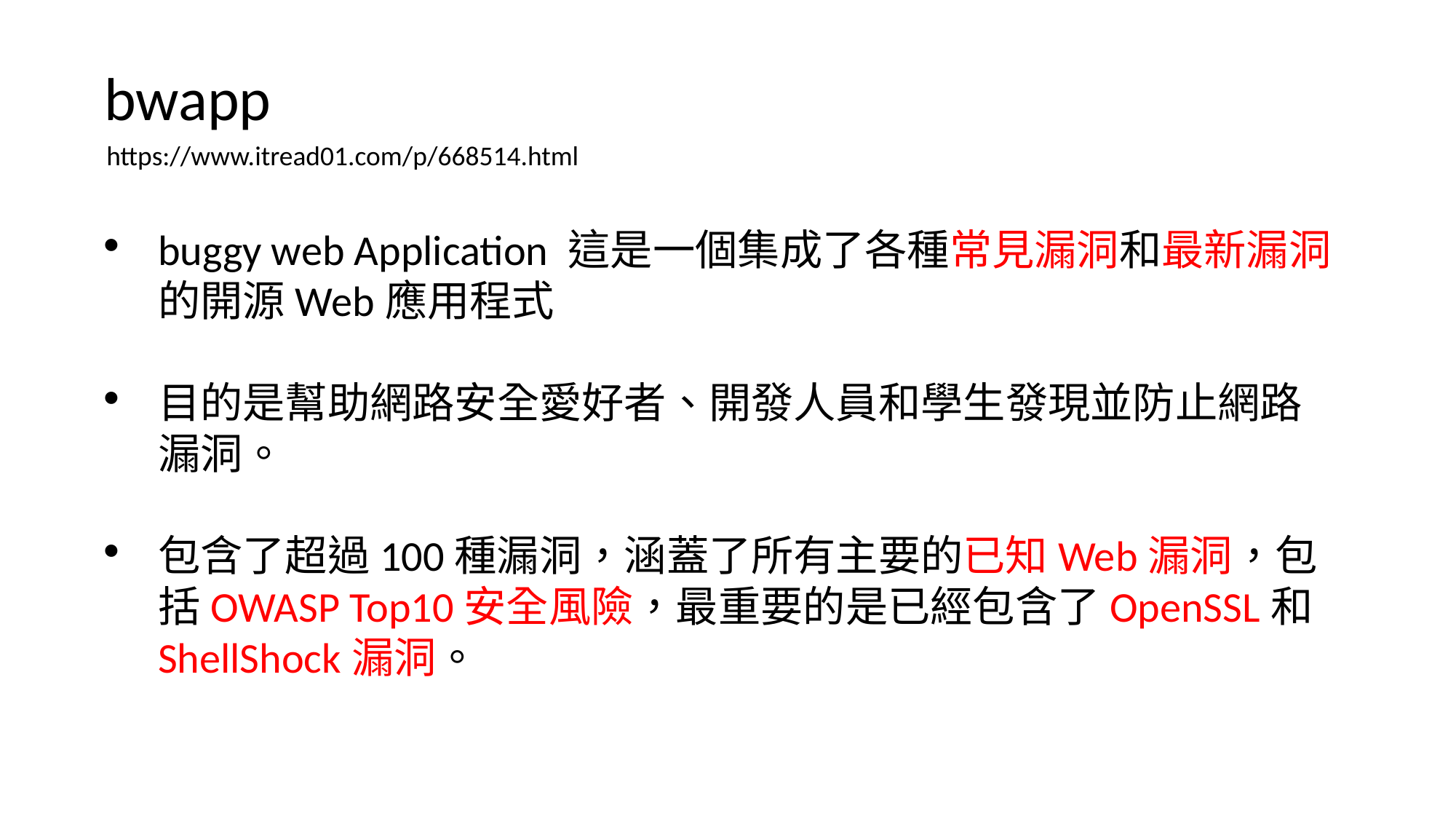

bwapp
https://www.itread01.com/p/668514.html
buggy web Application 這是一個集成了各種常見漏洞和最新漏洞的開源Web應用程式

目的是幫助網路安全愛好者、開發人員和學生發現並防止網路漏洞。

包含了超過100種漏洞，涵蓋了所有主要的已知Web漏洞，包括OWASP Top10安全風險，最重要的是已經包含了OpenSSL和ShellShock漏洞。